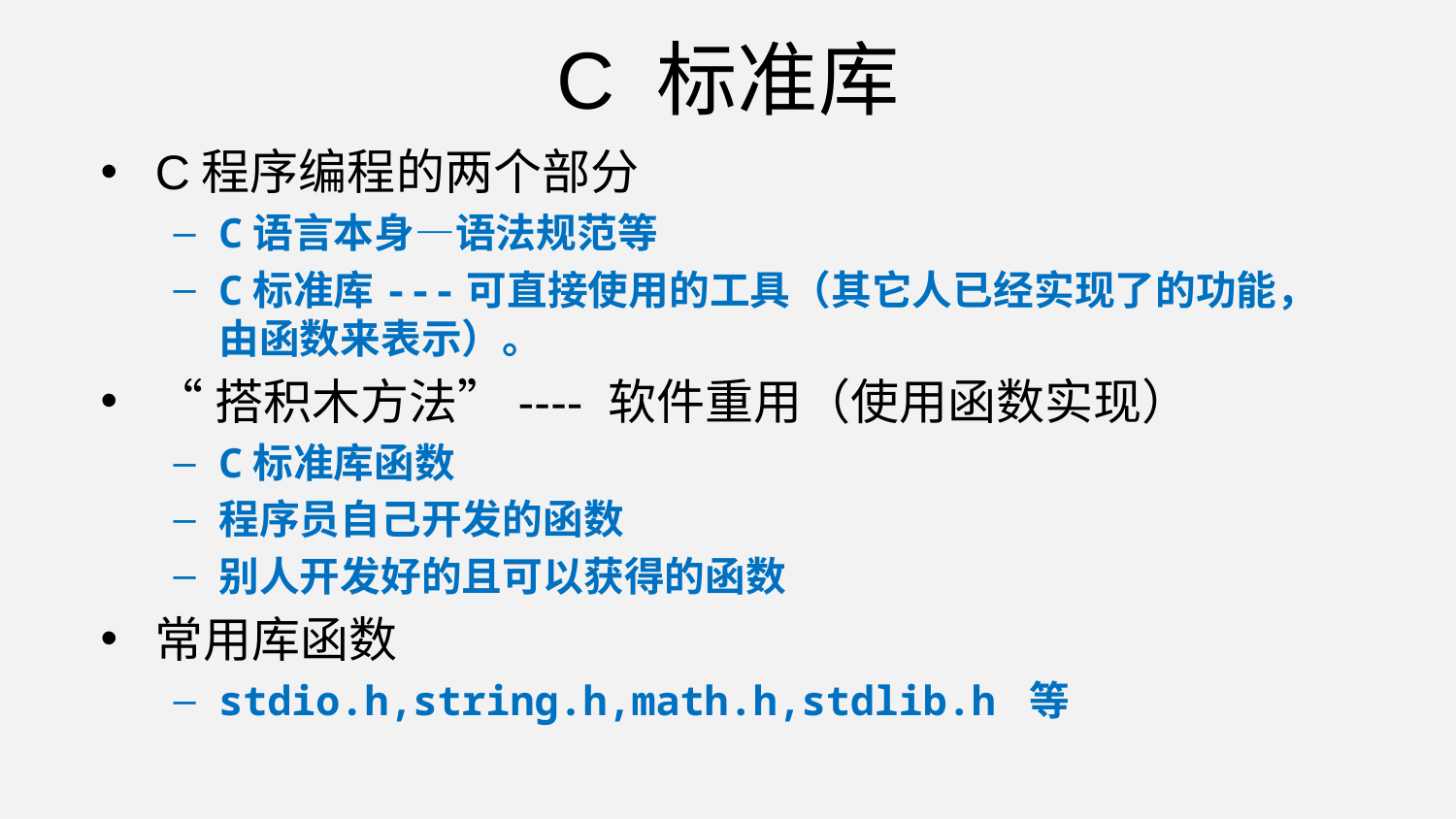

# C 标准库
C程序编程的两个部分
C语言本身—语法规范等
C标准库---可直接使用的工具（其它人已经实现了的功能，由函数来表示）。
“搭积木方法”---- 软件重用（使用函数实现）
C标准库函数
程序员自己开发的函数
别人开发好的且可以获得的函数
常用库函数
stdio.h,string.h,math.h,stdlib.h 等